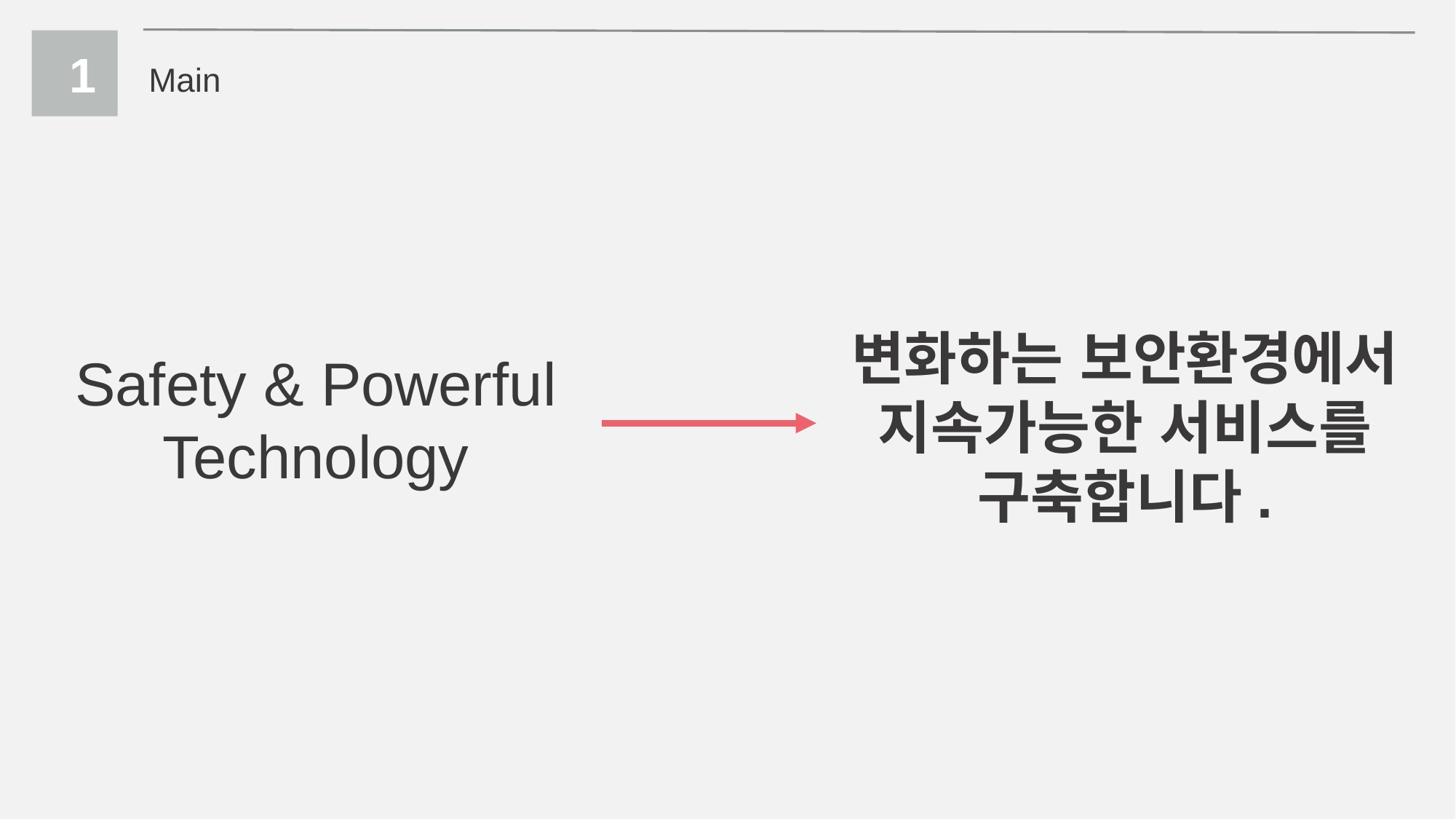

1
Main
변화하는 보안환경에서 지속가능한 서비스를 구축합니다.
Safety & Powerful
Technology